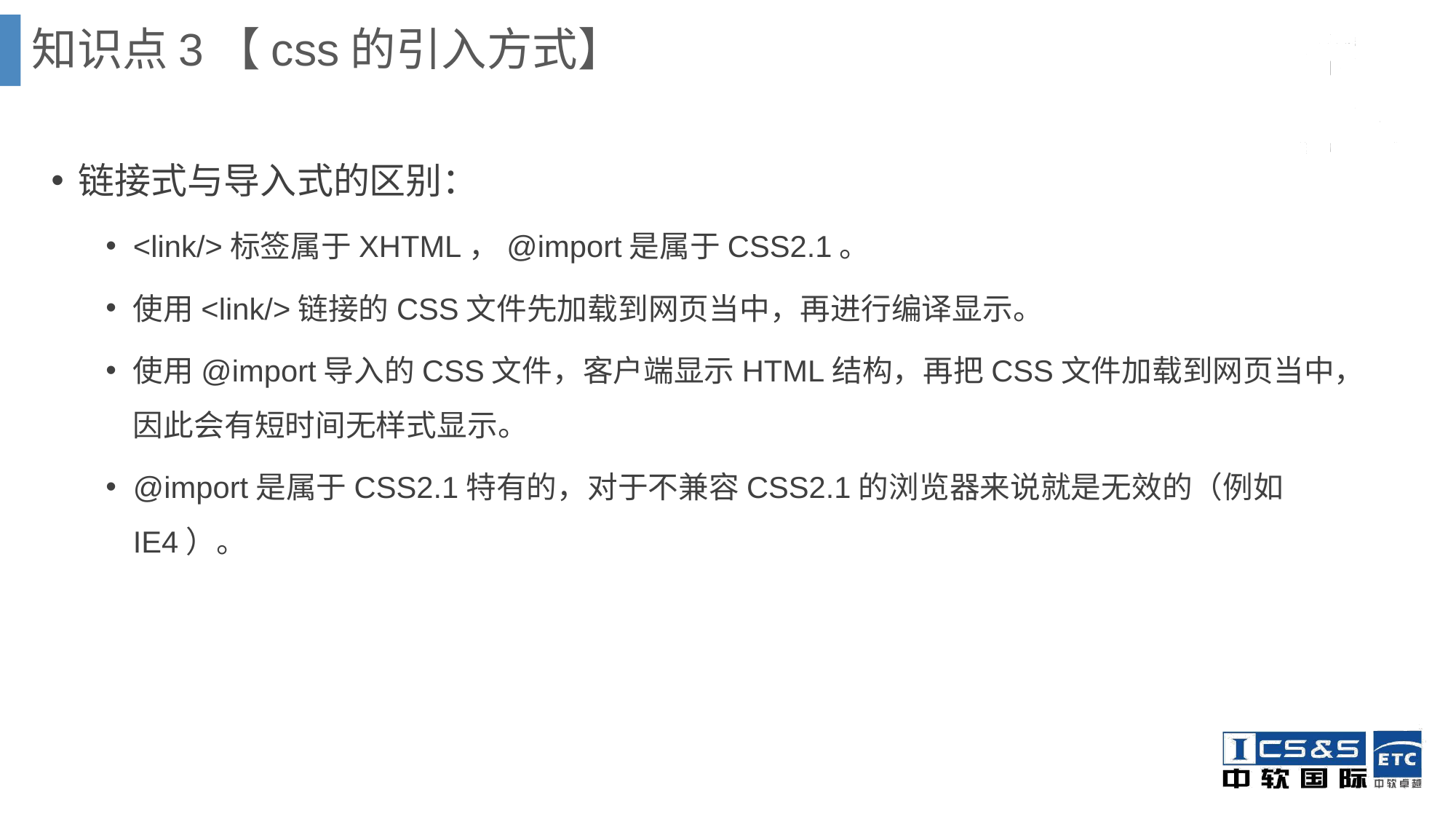

知识点3【css的引入方式】
链接式与导入式的区别：
<link/>标签属于XHTML，@import是属于CSS2.1。
使用<link/>链接的CSS文件先加载到网页当中，再进行编译显示。
使用@import导入的CSS文件，客户端显示HTML结构，再把CSS文件加载到网页当中，因此会有短时间无样式显示。
@import是属于CSS2.1特有的，对于不兼容CSS2.1的浏览器来说就是无效的（例如IE4）。